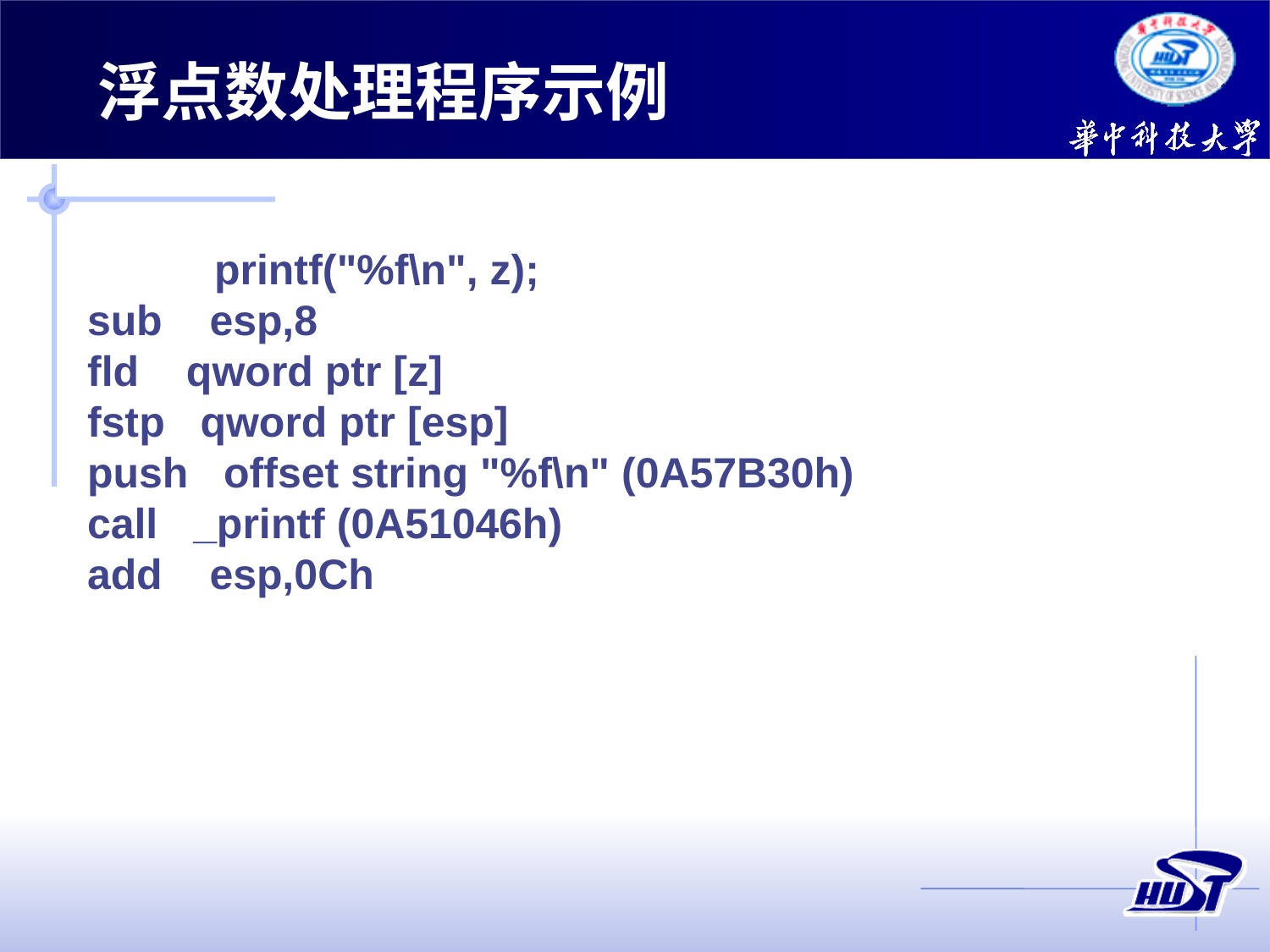

浮点数处理程序示例
	printf("%f\n", z);
sub    esp,8
fld    qword ptr [z]
fstp   qword ptr [esp]
push   offset string "%f\n" (0A57B30h)
call   _printf (0A51046h)
add    esp,0Ch